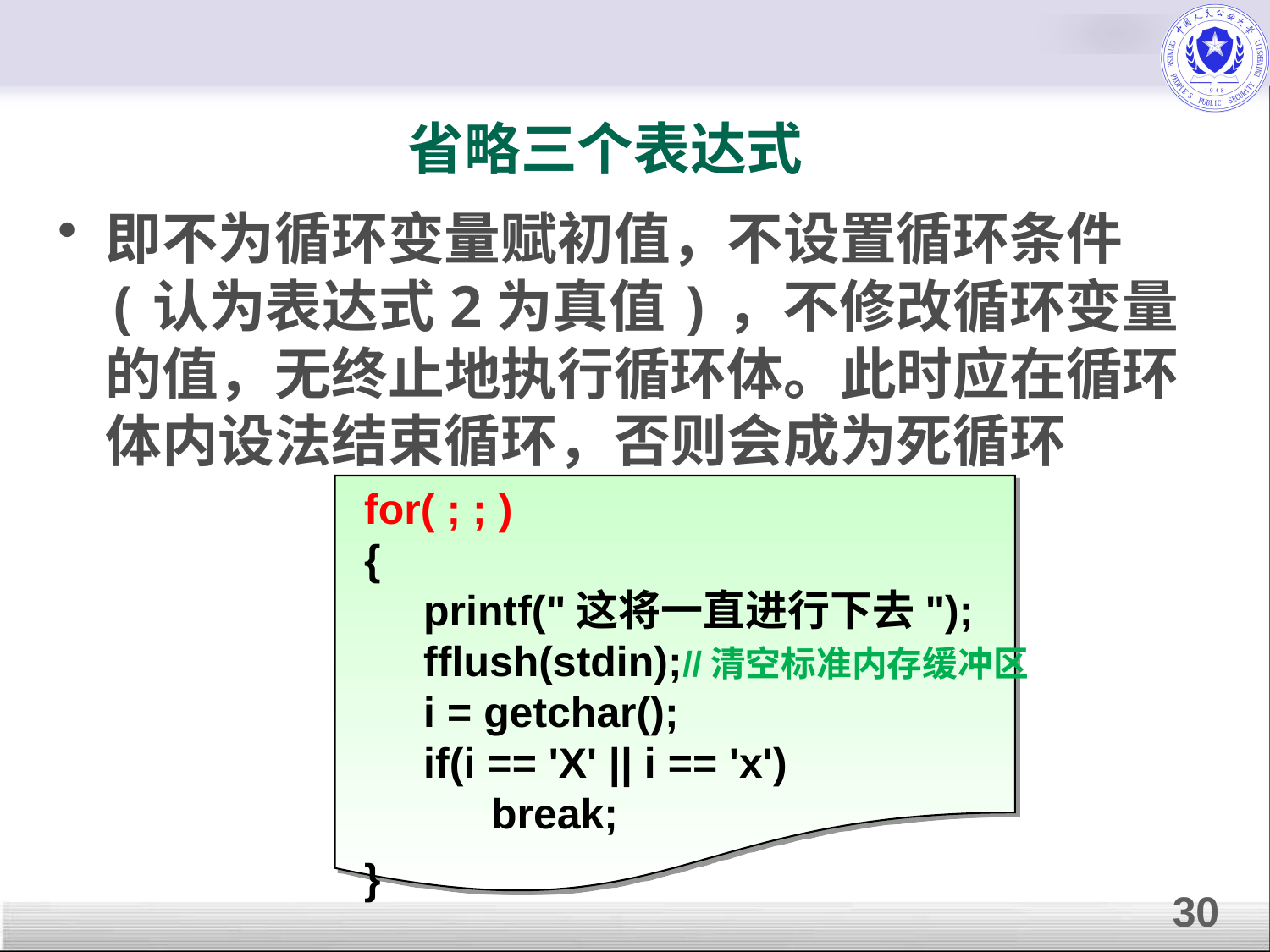

# 省略三个表达式
即不为循环变量赋初值，不设置循环条件(认为表达式2为真值)，不修改循环变量的值，无终止地执行循环体。此时应在循环体内设法结束循环，否则会成为死循环

for( ; ; )
{
     printf("这将一直进行下去");
     fflush(stdin);//清空标准内存缓冲区
     i = getchar();
     if(i == 'X' || i == 'x')
	break;
}